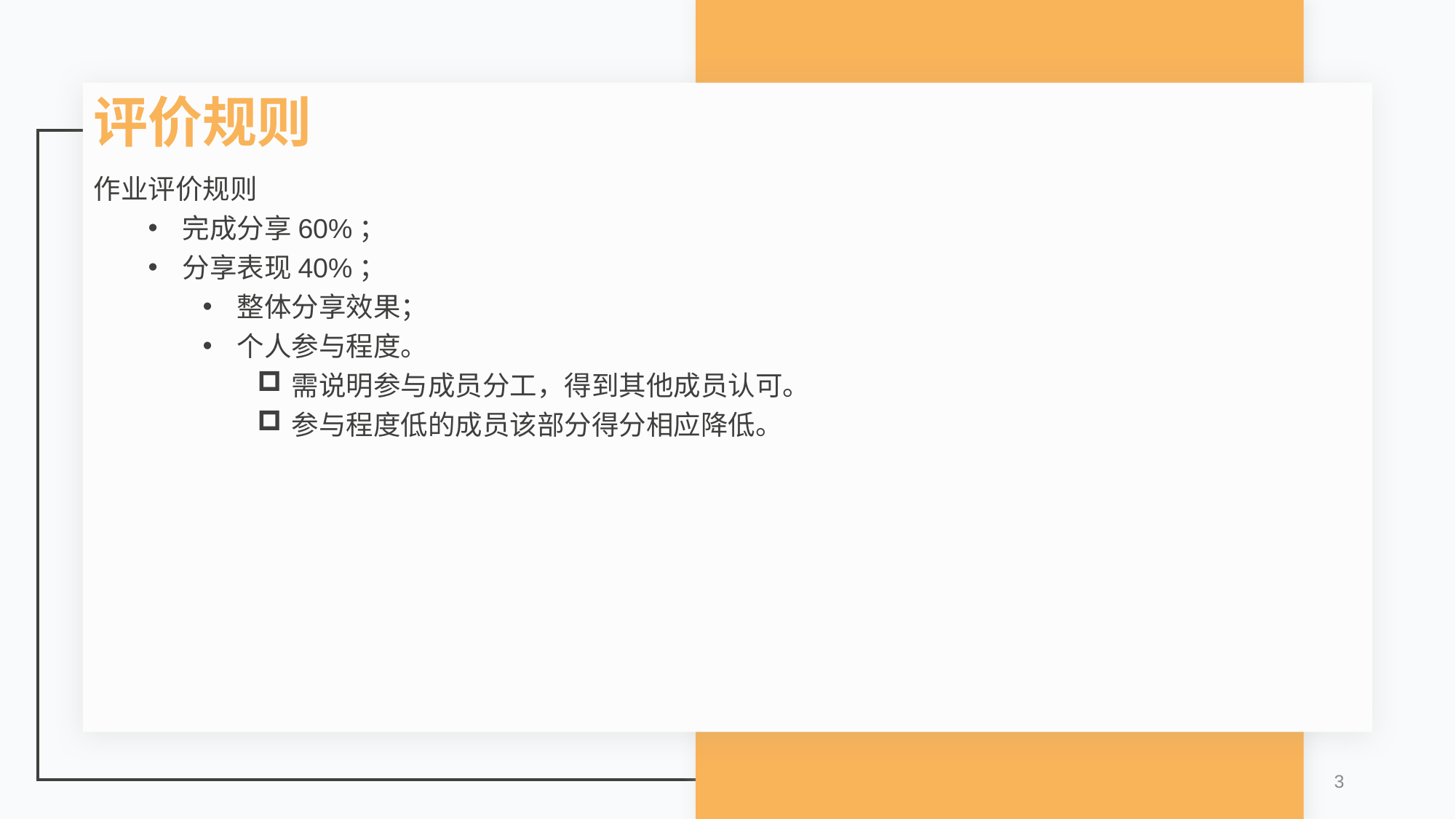

评价规则

作业评价规则
完成分享60%；
分享表现40%；
整体分享效果；
个人参与程度。
需说明参与成员分工，得到其他成员认可。
参与程度低的成员该部分得分相应降低。
3